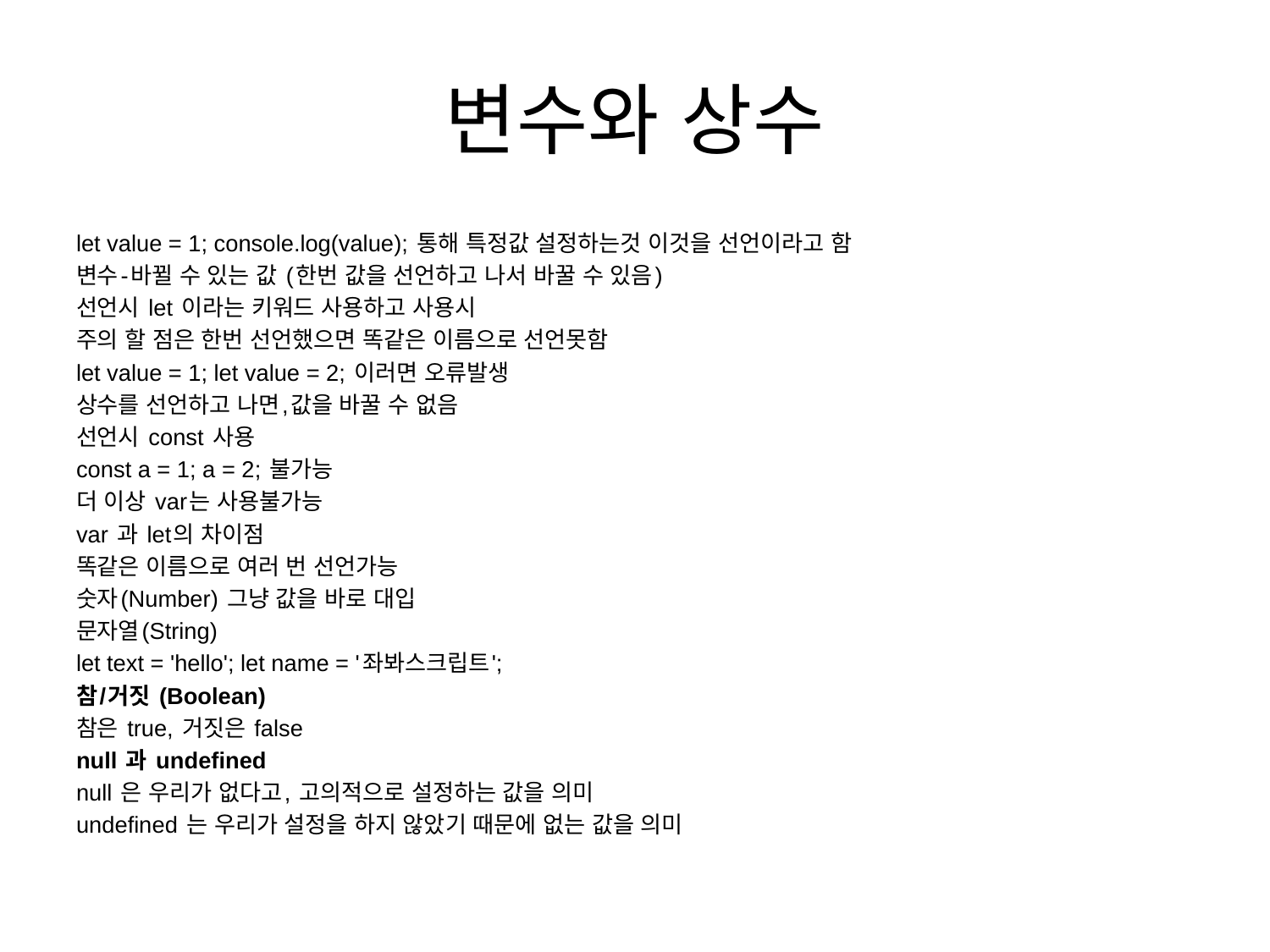

# 변수와 상수
let value = 1; console.log(value); 통해 특정값 설정하는것 이것을 선언이라고 함
변수-바뀔 수 있는 값 (한번 값을 선언하고 나서 바꿀 수 있음)
선언시 let 이라는 키워드 사용하고 사용시
주의 할 점은 한번 선언했으면 똑같은 이름으로 선언못함
let value = 1; let value = 2; 이러면 오류발생
상수를 선언하고 나면,값을 바꿀 수 없음
선언시 const 사용
const a = 1; a = 2; 불가능
더 이상 var는 사용불가능
var 과 let의 차이점
똑같은 이름으로 여러 번 선언가능
숫자(Number) 그냥 값을 바로 대입
문자열(String)
let text = 'hello'; let name = '좌봐스크립트';
참/거짓 (Boolean)
참은 true, 거짓은 false
null 과 undefined
null 은 우리가 없다고, 고의적으로 설정하는 값을 의미
undefined 는 우리가 설정을 하지 않았기 때문에 없는 값을 의미